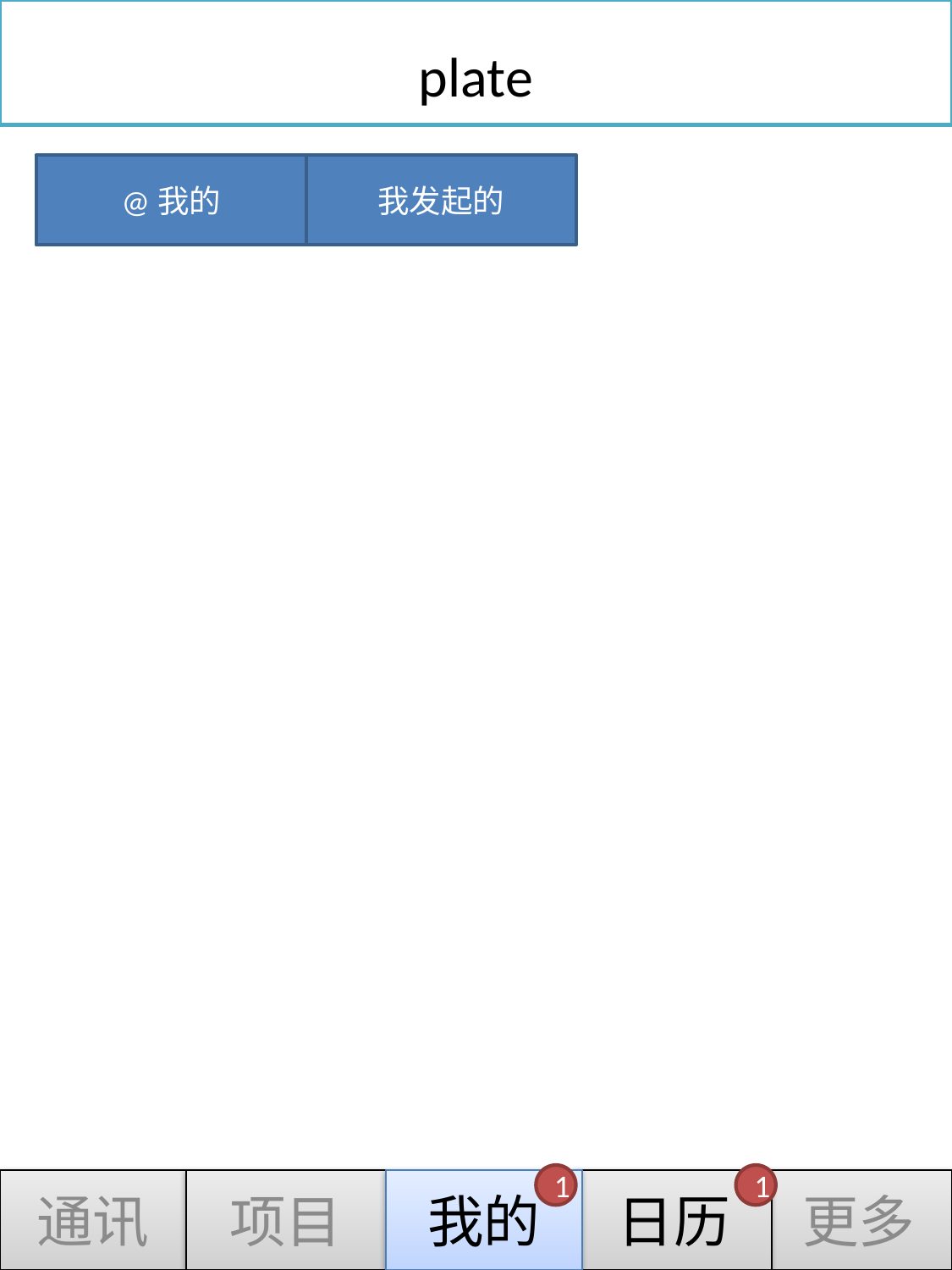

plate
@我的
我发起的
1
1
通讯
项目
我的
日历
更多